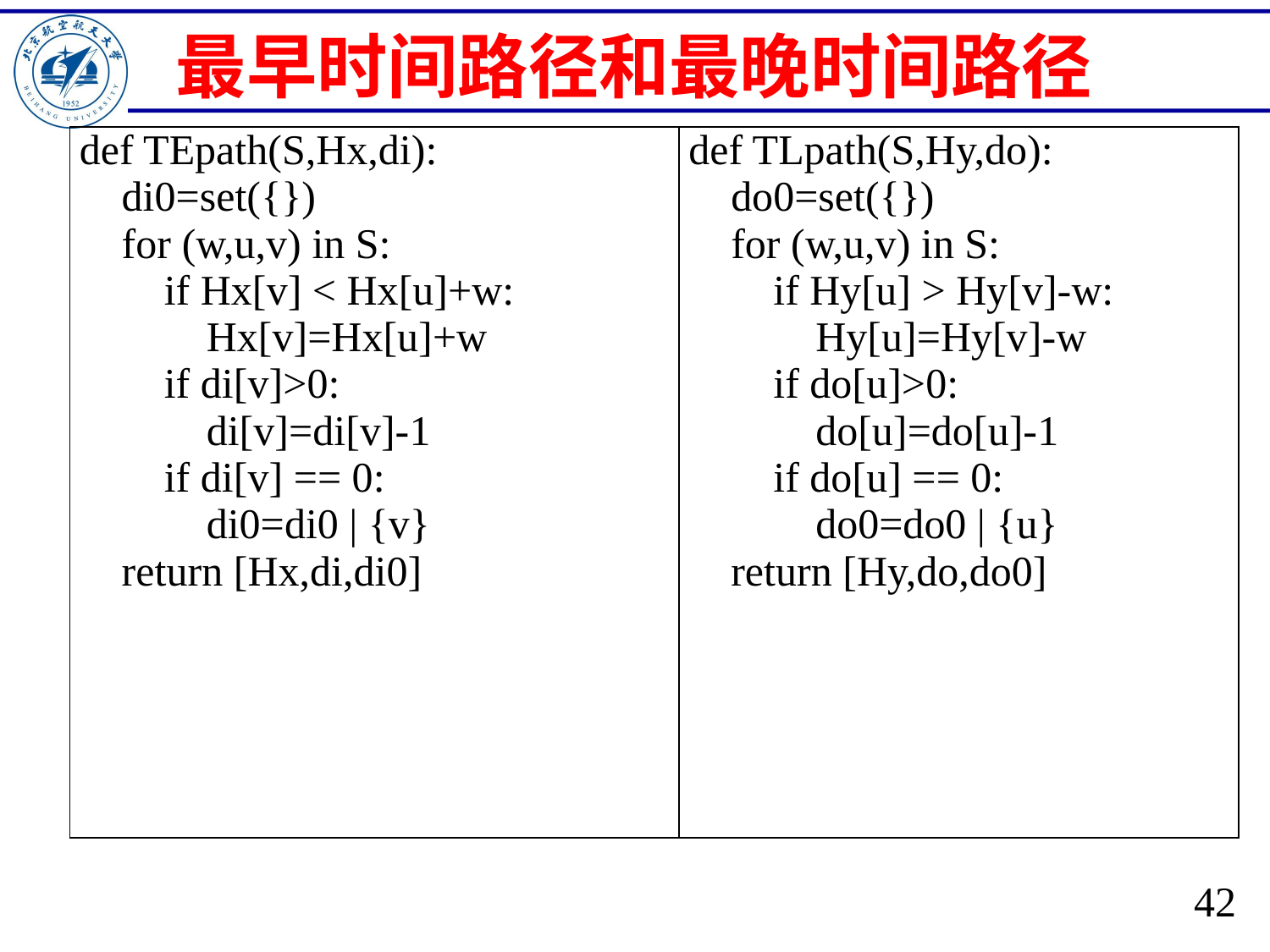

# 最早时间路径和最晚时间路径
| def TEpath(S,Hx,di): di0=set({}) for (w,u,v) in S: if Hx[v] < Hx[u]+w: Hx[v]=Hx[u]+w if di[v]>0: di[v]=di[v]-1 if di[v] == 0: di0=di0 | {v} return [Hx,di,di0] | def TLpath(S,Hy,do): do0=set({}) for (w,u,v) in S: if Hy[u] > Hy[v]-w: Hy[u]=Hy[v]-w if do[u]>0: do[u]=do[u]-1 if do[u] == 0: do0=do0 | {u} return [Hy,do,do0] |
| --- | --- |